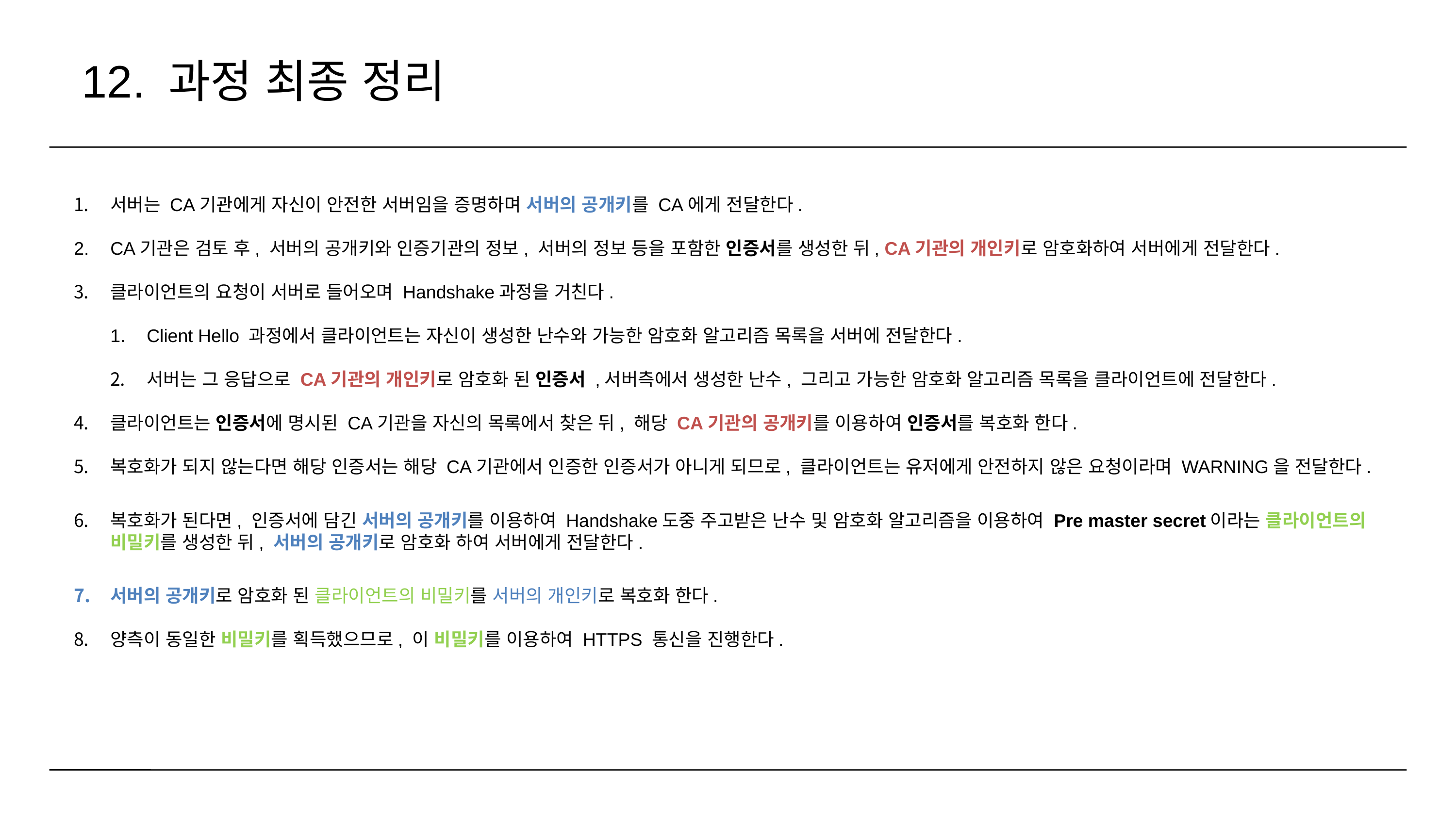

12. 과정 최종 정리

서버는 CA기관에게 자신이 안전한 서버임을 증명하며 서버의 공개키를 CA에게 전달한다.

CA기관은 검토 후, 서버의 공개키와 인증기관의 정보, 서버의 정보 등을 포함한 인증서를 생성한 뒤, CA기관의 개인키로 암호화하여 서버에게 전달한다.

클라이언트의 요청이 서버로 들어오며 Handshake과정을 거친다.

Client Hello 과정에서 클라이언트는 자신이 생성한 난수와 가능한 암호화 알고리즘 목록을 서버에 전달한다.

서버는 그 응답으로 CA기관의 개인키로 암호화 된 인증서 ,서버측에서 생성한 난수, 그리고 가능한 암호화 알고리즘 목록을 클라이언트에 전달한다.

클라이언트는 인증서에 명시된 CA기관을 자신의 목록에서 찾은 뒤, 해당 CA기관의 공개키를 이용하여 인증서를 복호화 한다.

복호화가 되지 않는다면 해당 인증서는 해당 CA기관에서 인증한 인증서가 아니게 되므로, 클라이언트는 유저에게 안전하지 않은 요청이라며 WARNING을 전달한다.

복호화가 된다면, 인증서에 담긴 서버의 공개키를 이용하여 Handshake도중 주고받은 난수 및 암호화 알고리즘을 이용하여 Pre master secret이라는 클라이언트의 비밀키를 생성한 뒤, 서버의 공개키로 암호화 하여 서버에게 전달한다.

서버의 공개키로 암호화 된 클라이언트의 비밀키를 서버의 개인키로 복호화 한다.

양측이 동일한 비밀키를 획득했으므로, 이 비밀키를 이용하여 HTTPS 통신을 진행한다.